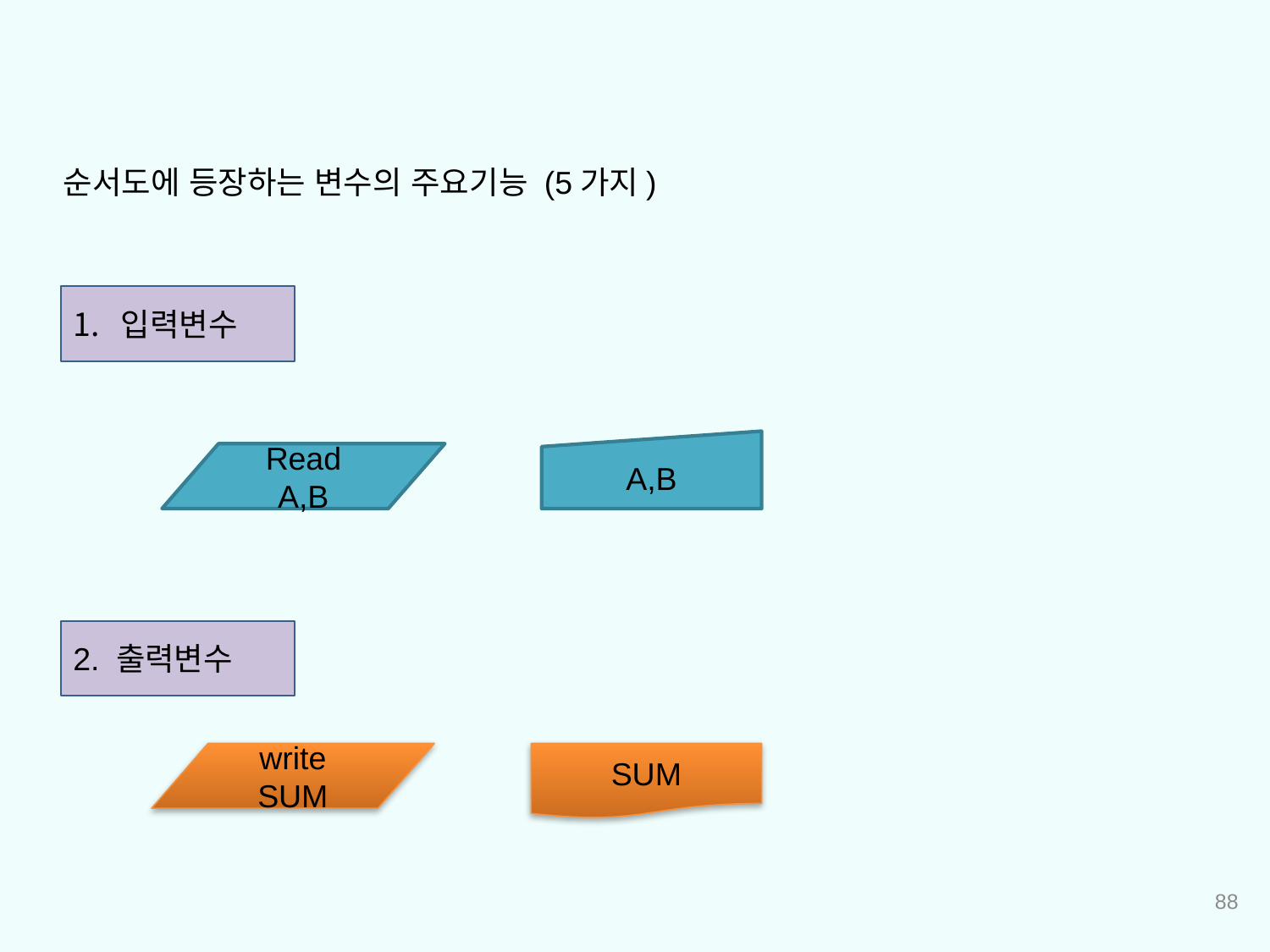

순서도에 등장하는 변수의 주요기능 (5가지)
입력변수
A,B
Read
A,B
2. 출력변수
write
SUM
SUM
88